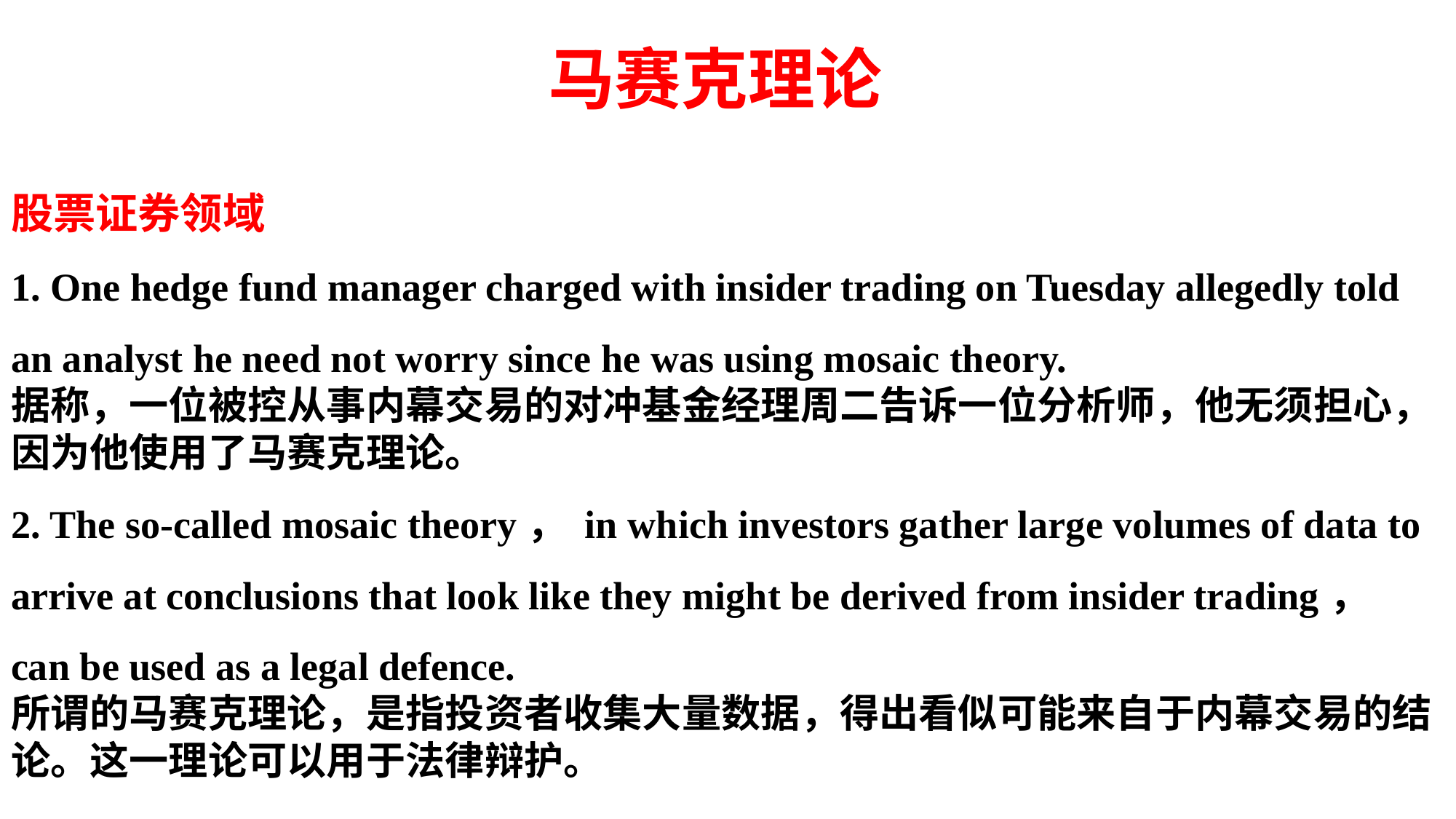

# 马赛克理论
股票证券领域
1. One hedge fund manager charged with insider trading on Tuesday allegedly told an analyst he need not worry since he was using mosaic theory.
据称，一位被控从事内幕交易的对冲基金经理周二告诉一位分析师，他无须担心，因为他使用了马赛克理论。
2. The so-called mosaic theory， in which investors gather large volumes of data to arrive at conclusions that look like they might be derived from insider trading， can be used as a legal defence.
所谓的马赛克理论，是指投资者收集大量数据，得出看似可能来自于内幕交易的结论。这一理论可以用于法律辩护。